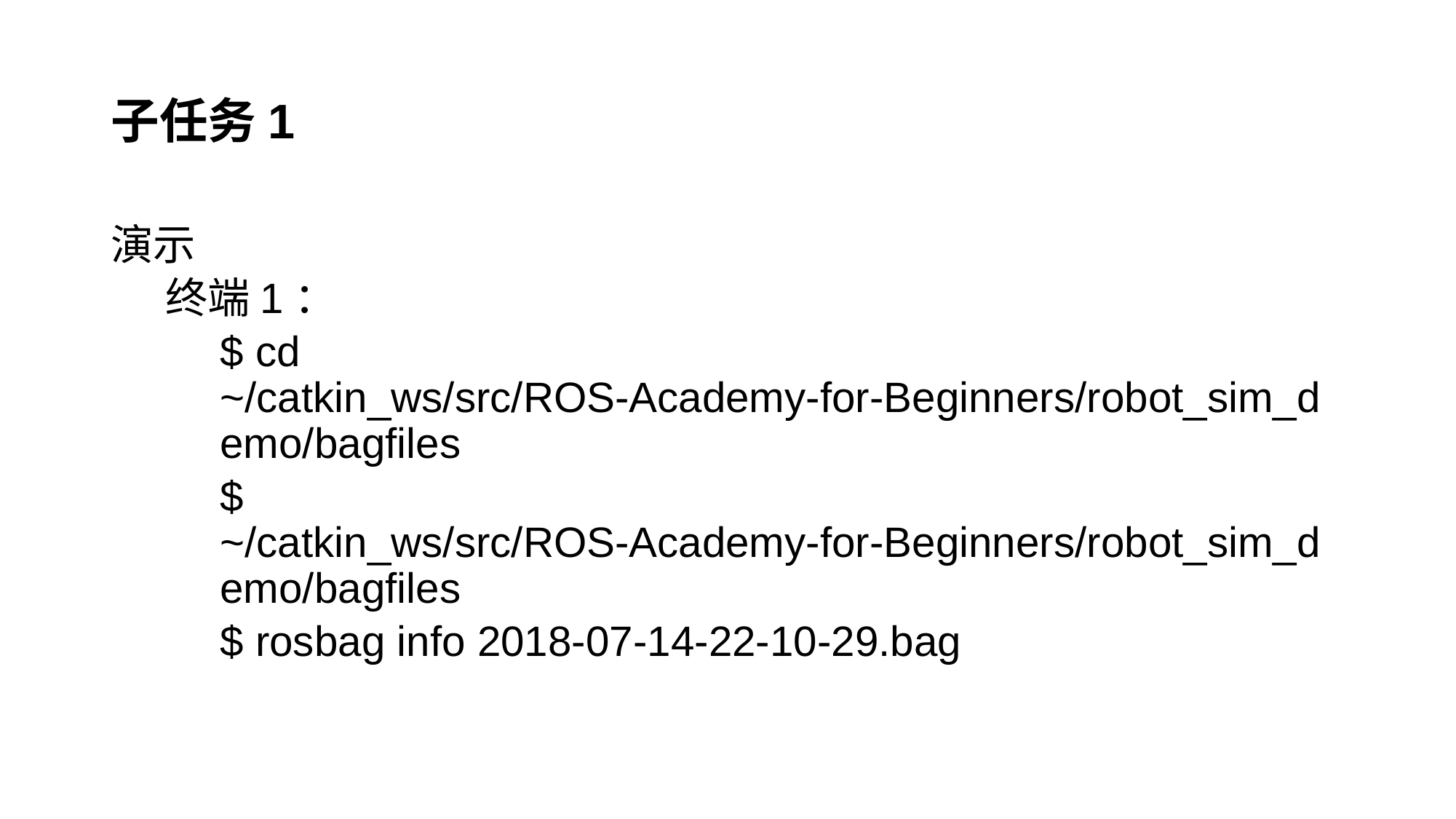

# 子任务1
演示
终端1：
$ cd ~/catkin_ws/src/ROS-Academy-for-Beginners/robot_sim_demo/bagfiles
$ ~/catkin_ws/src/ROS-Academy-for-Beginners/robot_sim_demo/bagfiles
$ rosbag info 2018-07-14-22-10-29.bag